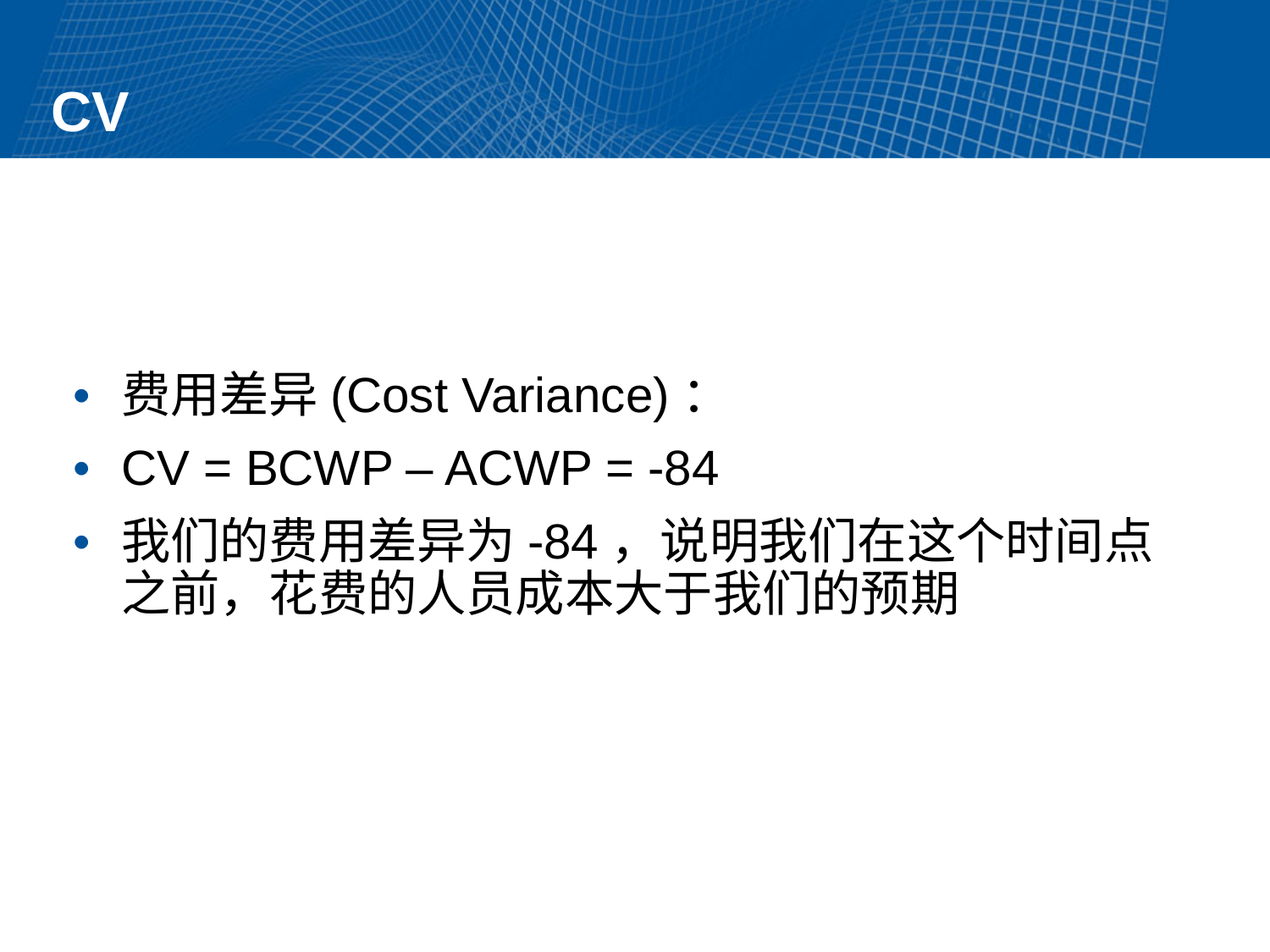

# CV

费用差异(Cost Variance)：
CV = BCWP – ACWP = -84
我们的费用差异为-84，说明我们在这个时间点之前，花费的人员成本大于我们的预期